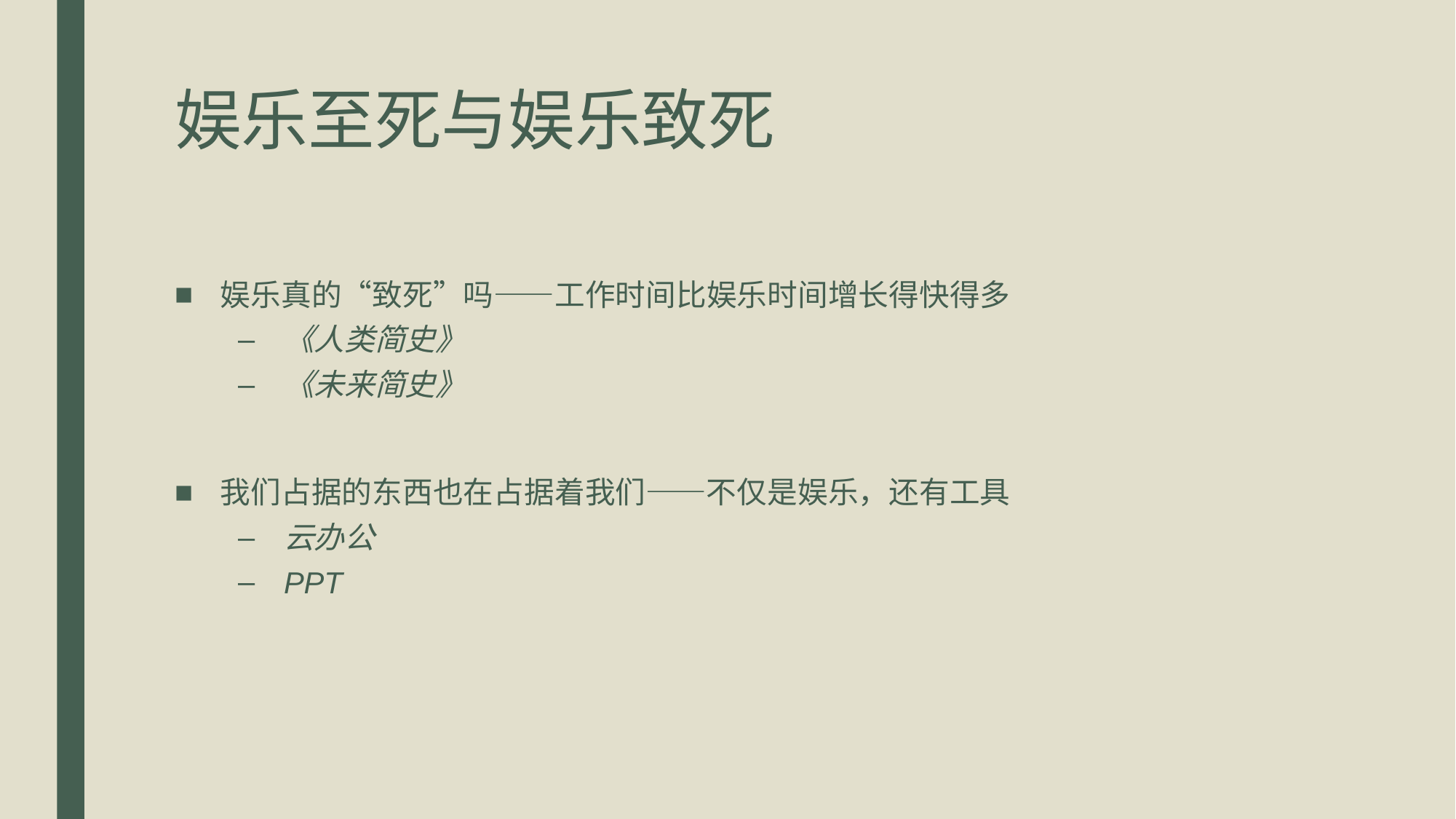

# 娱乐至死与娱乐致死
娱乐真的“致死”吗——工作时间比娱乐时间增长得快得多
《人类简史》
《未来简史》

我们占据的东西也在占据着我们——不仅是娱乐，还有工具
云办公
PPT